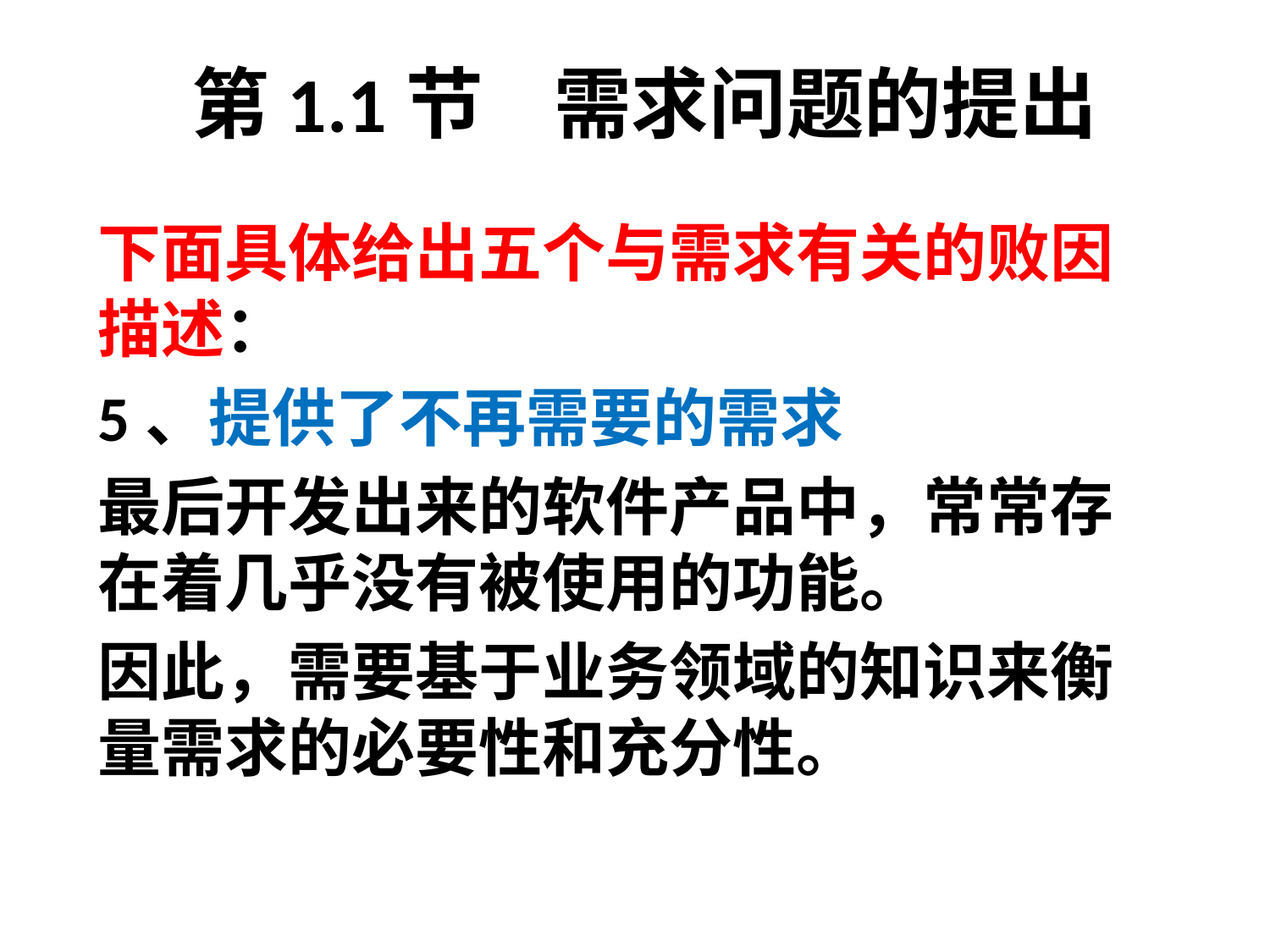

# 第1.1节    需求问题的提出
下面具体给出五个与需求有关的败因描述：
5、提供了不再需要的需求
最后开发出来的软件产品中，常常存在着几乎没有被使用的功能。
因此，需要基于业务领域的知识来衡量需求的必要性和充分性。